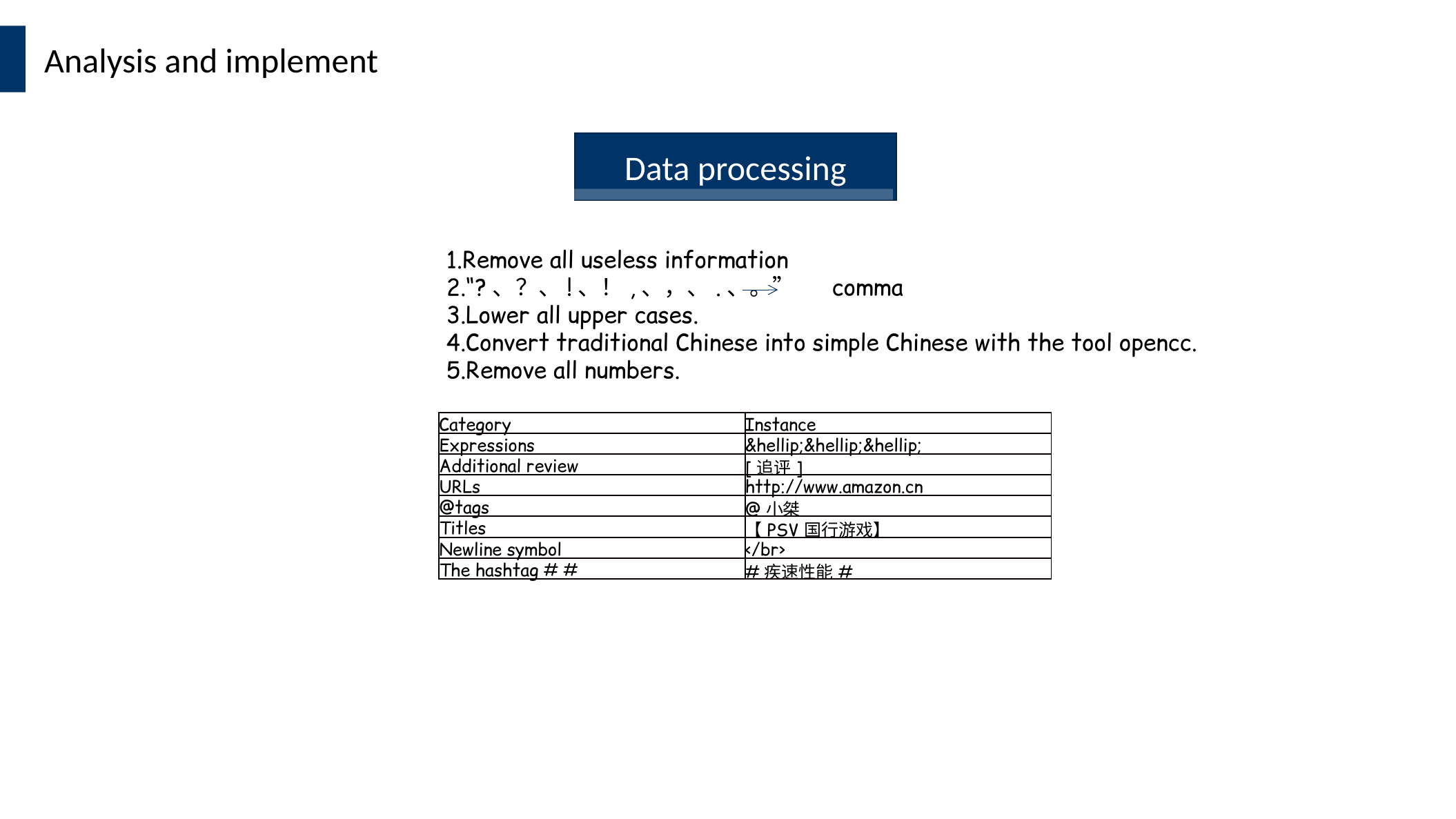

Analysis and implement
Data processing

1.Remove all useless information
2.“?、？、!、！,、，、.、。”      comma
3.Lower all upper cases.
4.Convert traditional Chinese into simple Chinese with the tool opencc.
5.Remove all numbers.
| Category | Instance |
| --- | --- |
| Expressions | &hellip;&hellip;&hellip; |
| Additional review | [追评] |
| URLs | http://www.amazon.cn |
| @tags | @小桀 |
| Titles | 【PSV国行游戏】 |
| Newline symbol | </br> |
| The hashtag # # | #疾速性能# |